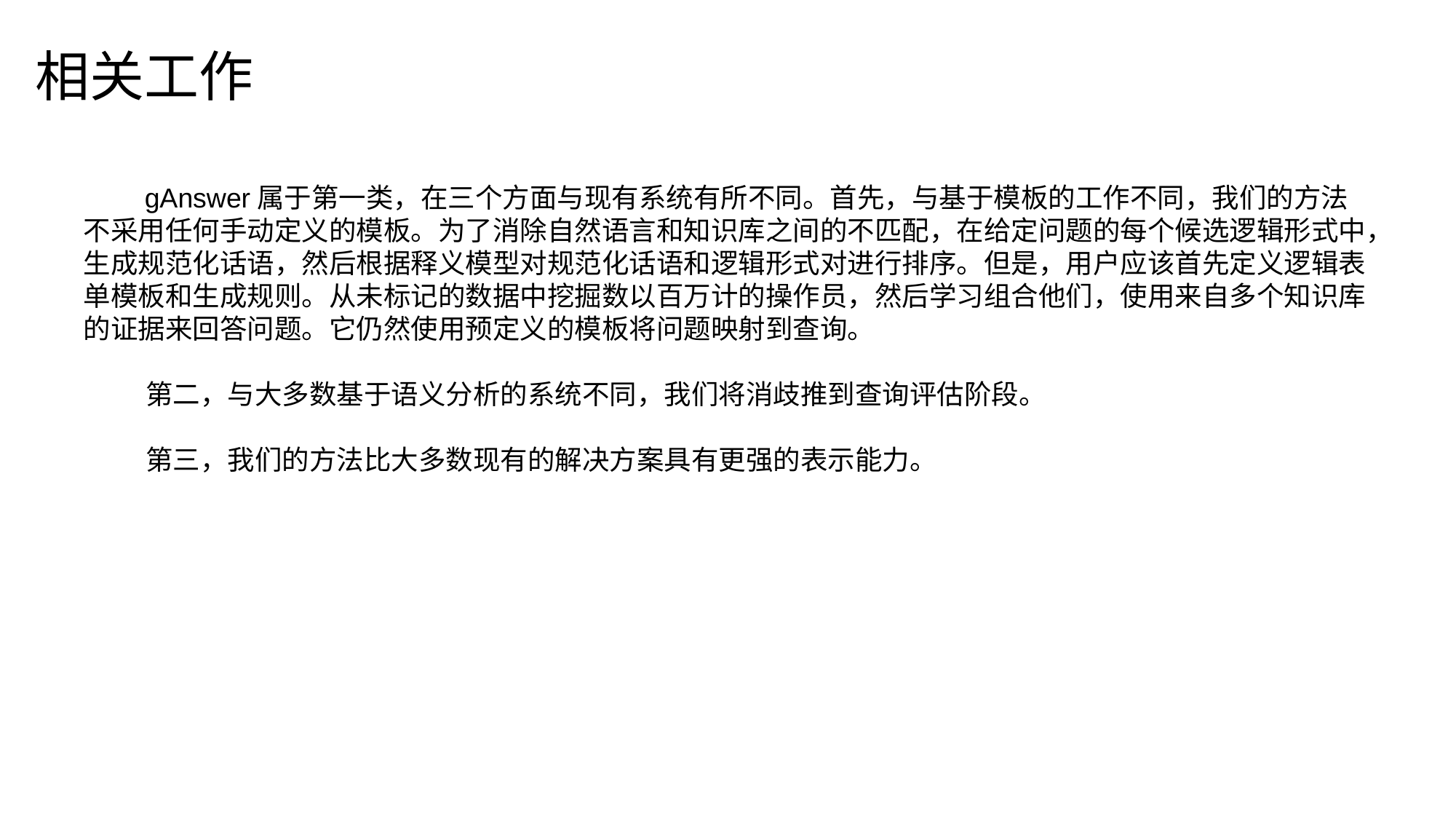

相关工作
        gAnswer属于第一类，在三个方面与现有系统有所不同。首先，与基于模板的工作不同，我们的方法不采用任何手动定义的模板。为了消除自然语言和知识库之间的不匹配，在给定问题的每个候选逻辑形式中，生成规范化话语，然后根据释义模型对规范化话语和逻辑形式对进行排序。但是，用户应该首先定义逻辑表单模板和生成规则。从未标记的数据中挖掘数以百万计的操作员，然后学习组合他们，使用来自多个知识库的证据来回答问题。它仍然使用预定义的模板将问题映射到查询。

         第二，与大多数基于语义分析的系统不同，我们将消歧推到查询评估阶段。

         第三，我们的方法比大多数现有的解决方案具有更强的表示能力。